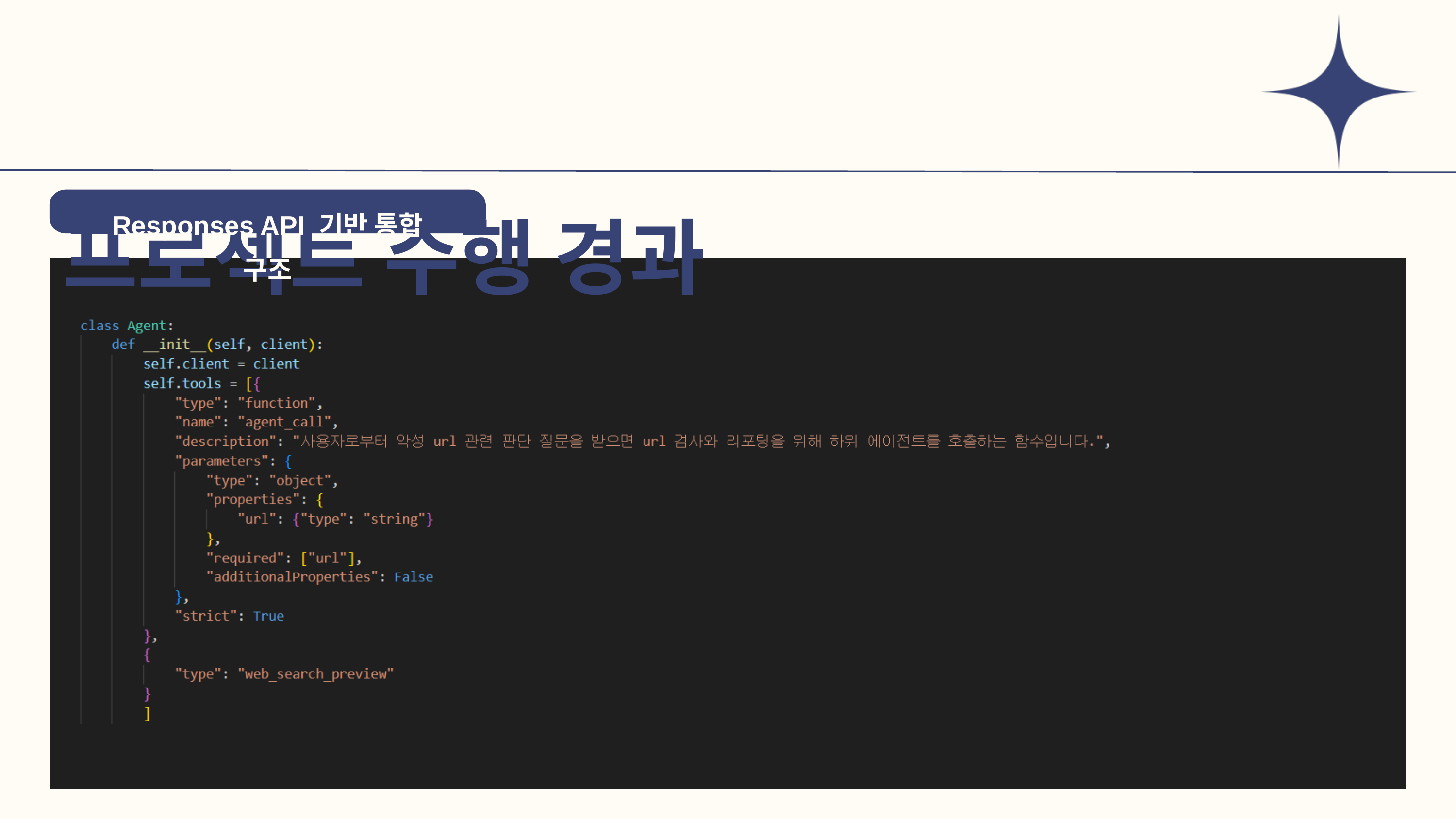

프로젝트 수행 경과

Responses API 기반 통합 구조